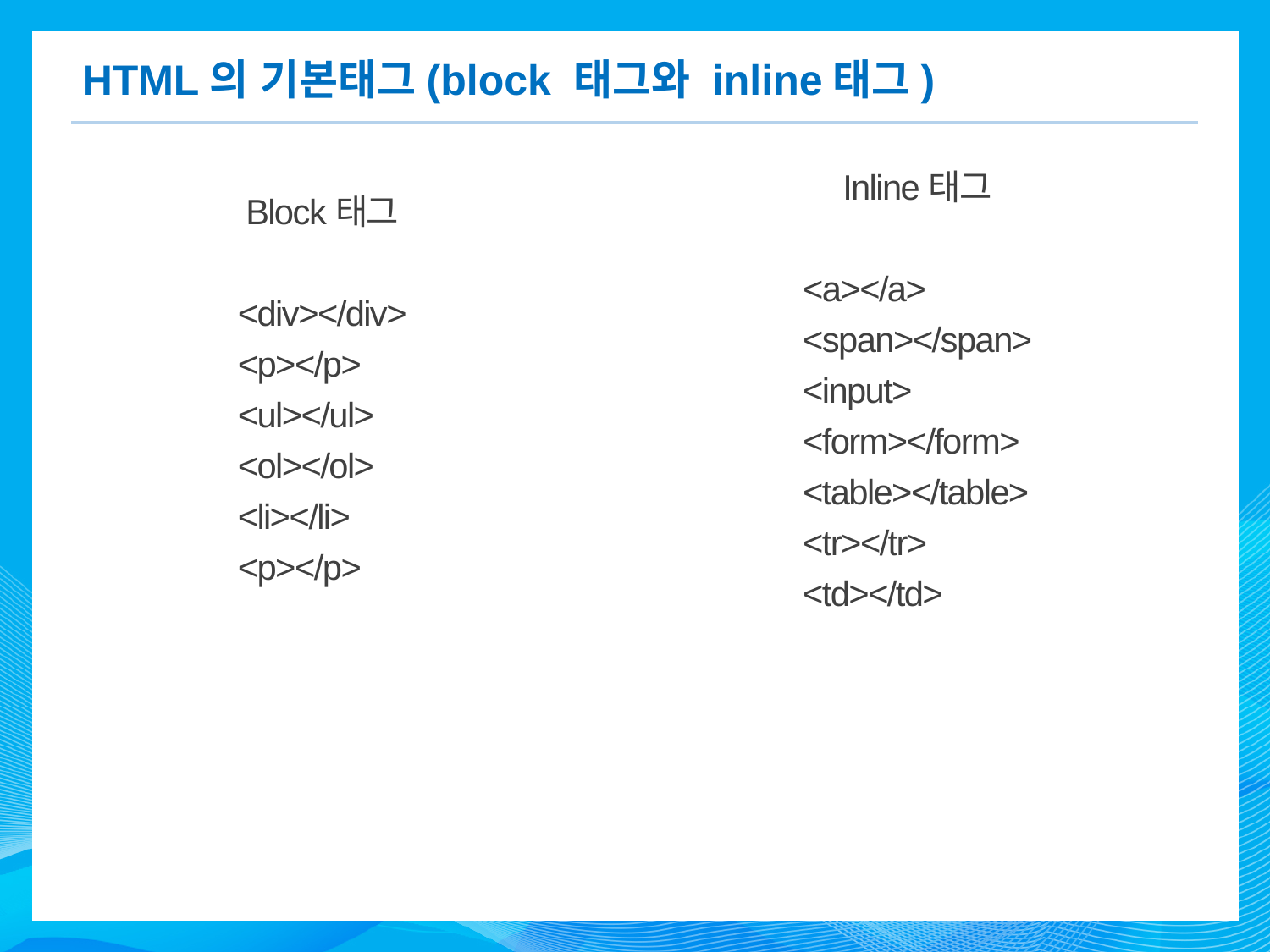

# HTML의 기본태그(block 태그와 inline태그)
Inline태그

<a></a>
<span></span>
<input>
<form></form>
<table></table>
<tr></tr>
<td></td>

Block태그

<div></div>
<p></p>
<ul></ul>
<ol></ol>
<li></li>
<p></p>